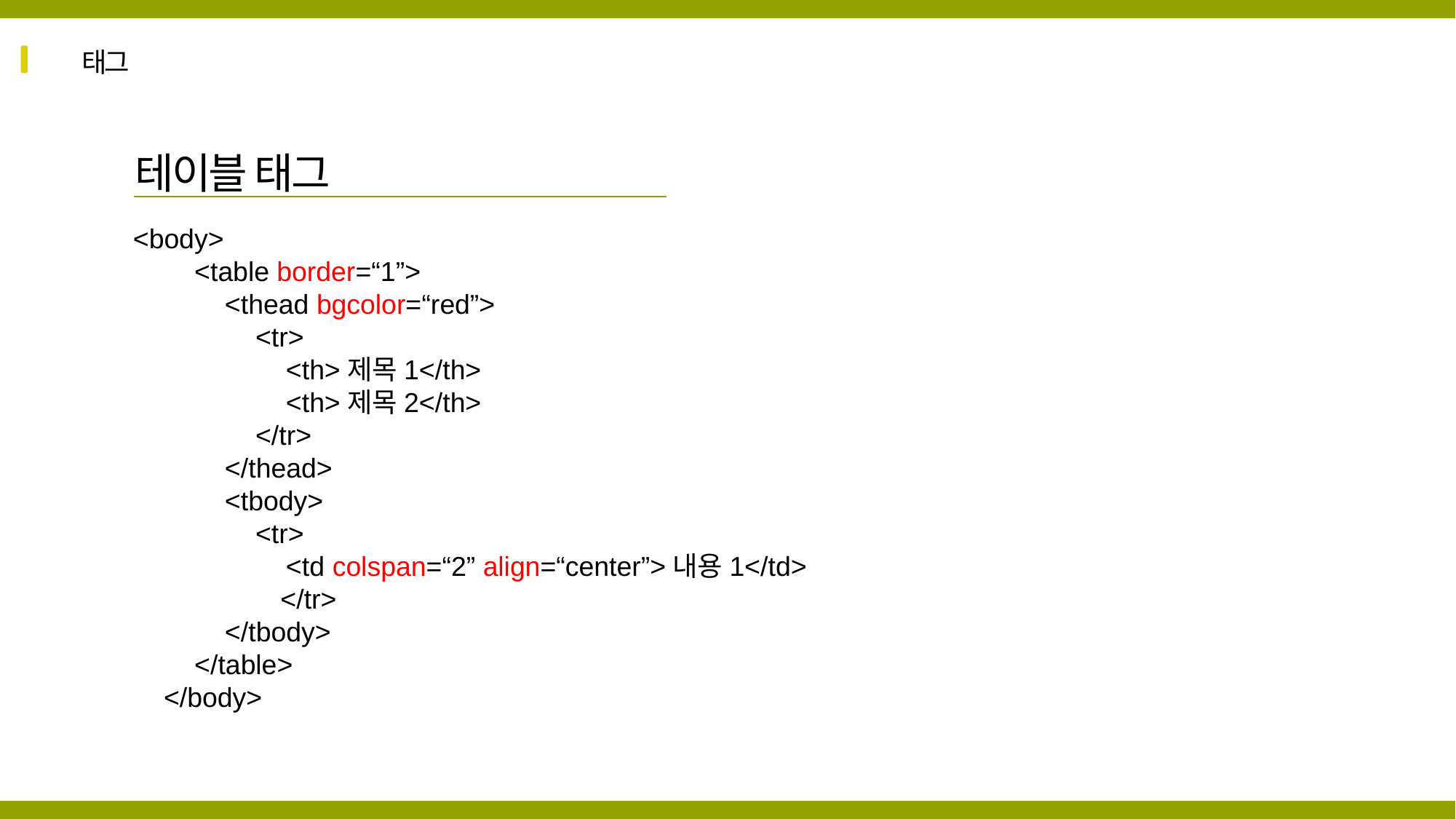

태그

테이블 태그
<body>
        <table border=“1”>
            <thead bgcolor=“red”>
                <tr>
                    <th>제목1</th>
                    <th>제목2</th>
                </tr>
            </thead>
            <tbody>
                <tr>
                    <td colspan=“2” align=“center”>내용1</td>
	     </tr>
            </tbody>
        </table>
    </body>